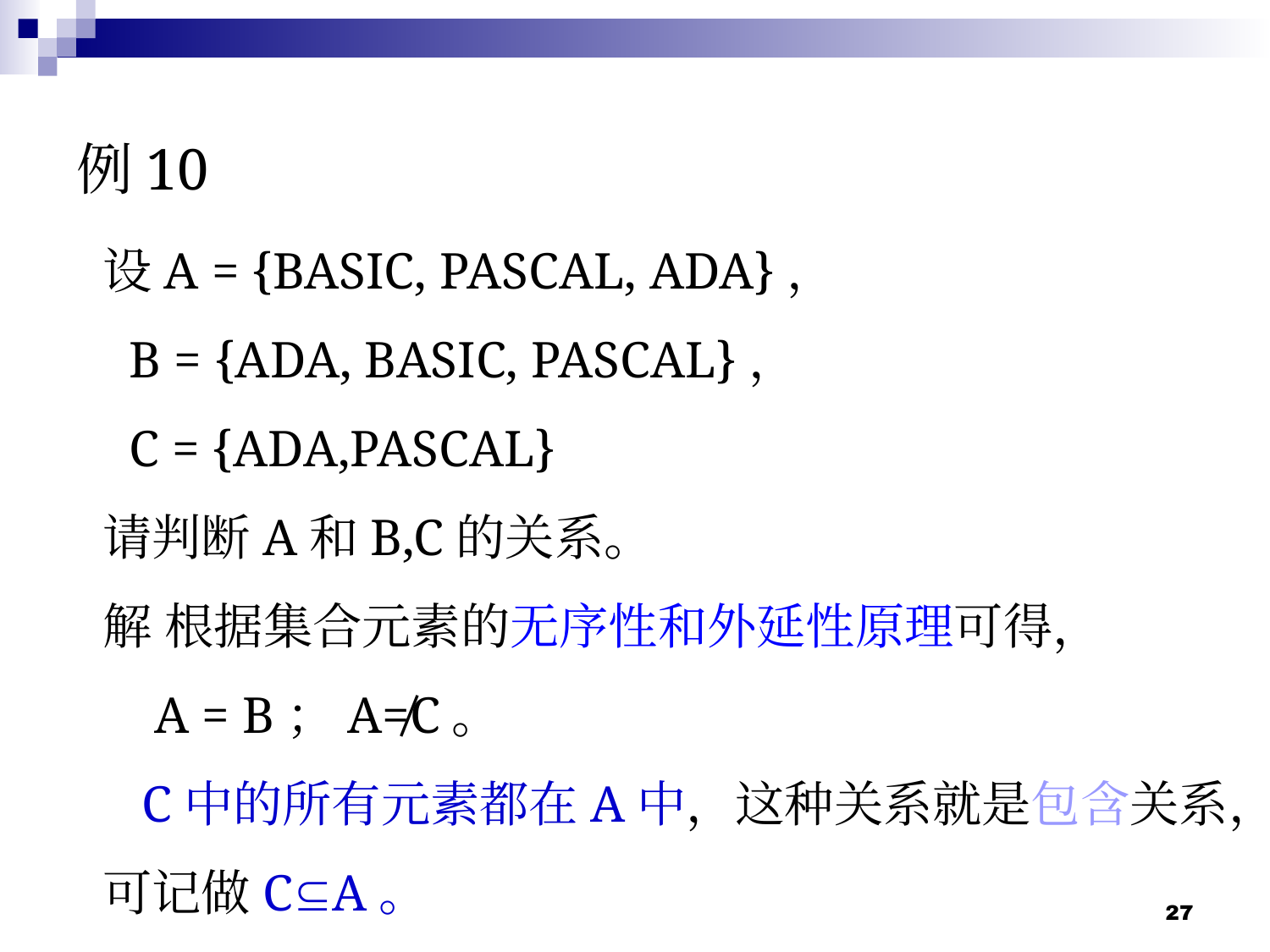

# 例10
设A = {BASIC, PASCAL, ADA}，
  B = {ADA, BASIC, PASCAL}，
  C = {ADA,PASCAL}
请判断A和B,C的关系。
解 根据集合元素的无序性和外延性原理可得，
    A = B；A≠C。
   C中的所有元素都在A中，这种关系就是包含关系，可记做C⊆A。
27